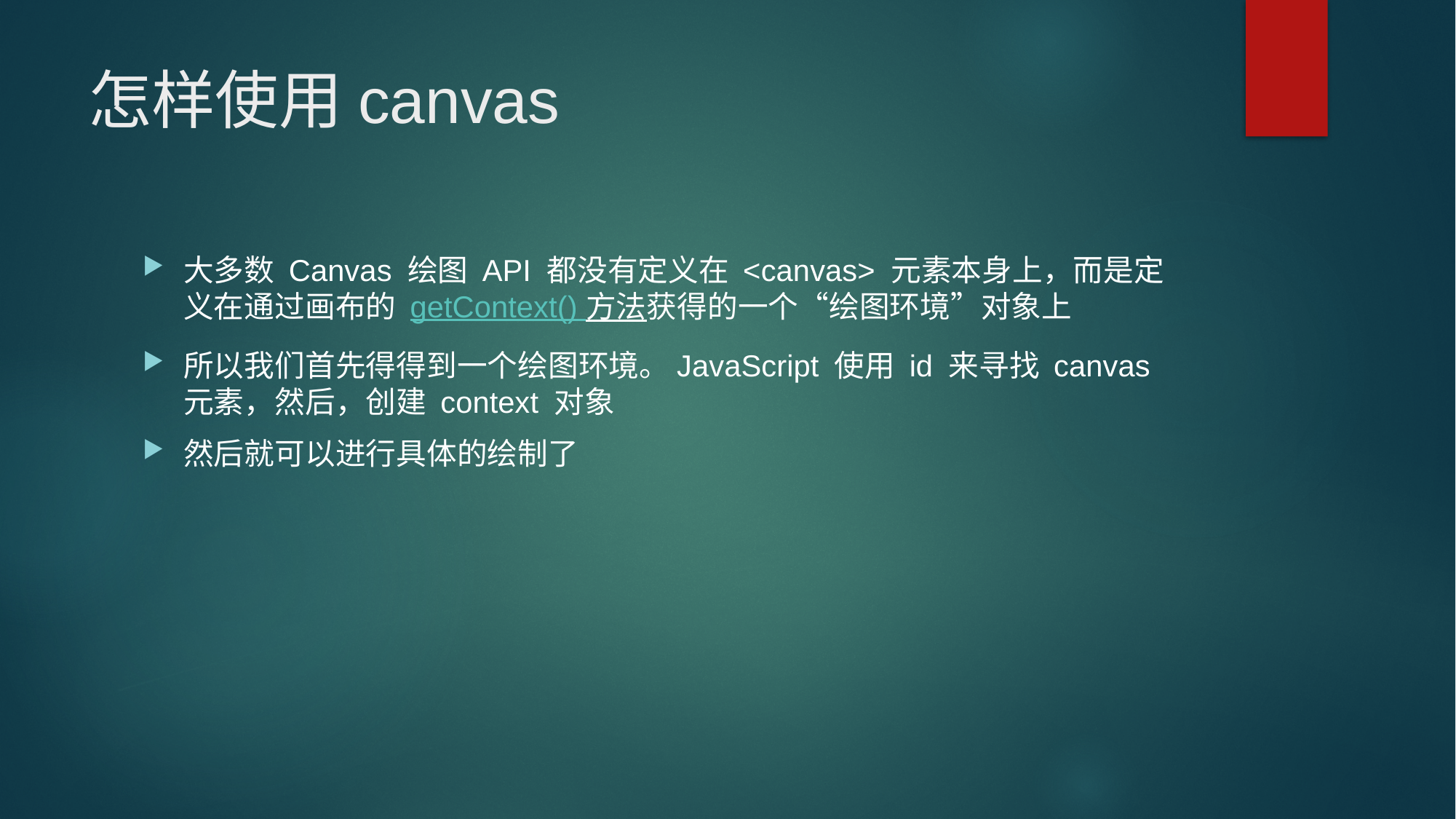

# 怎样使用canvas
大多数 Canvas 绘图 API 都没有定义在 <canvas> 元素本身上，而是定义在通过画布的 getContext() 方法获得的一个“绘图环境”对象上
所以我们首先得得到一个绘图环境。JavaScript 使用 id 来寻找 canvas 元素，然后，创建 context 对象
然后就可以进行具体的绘制了